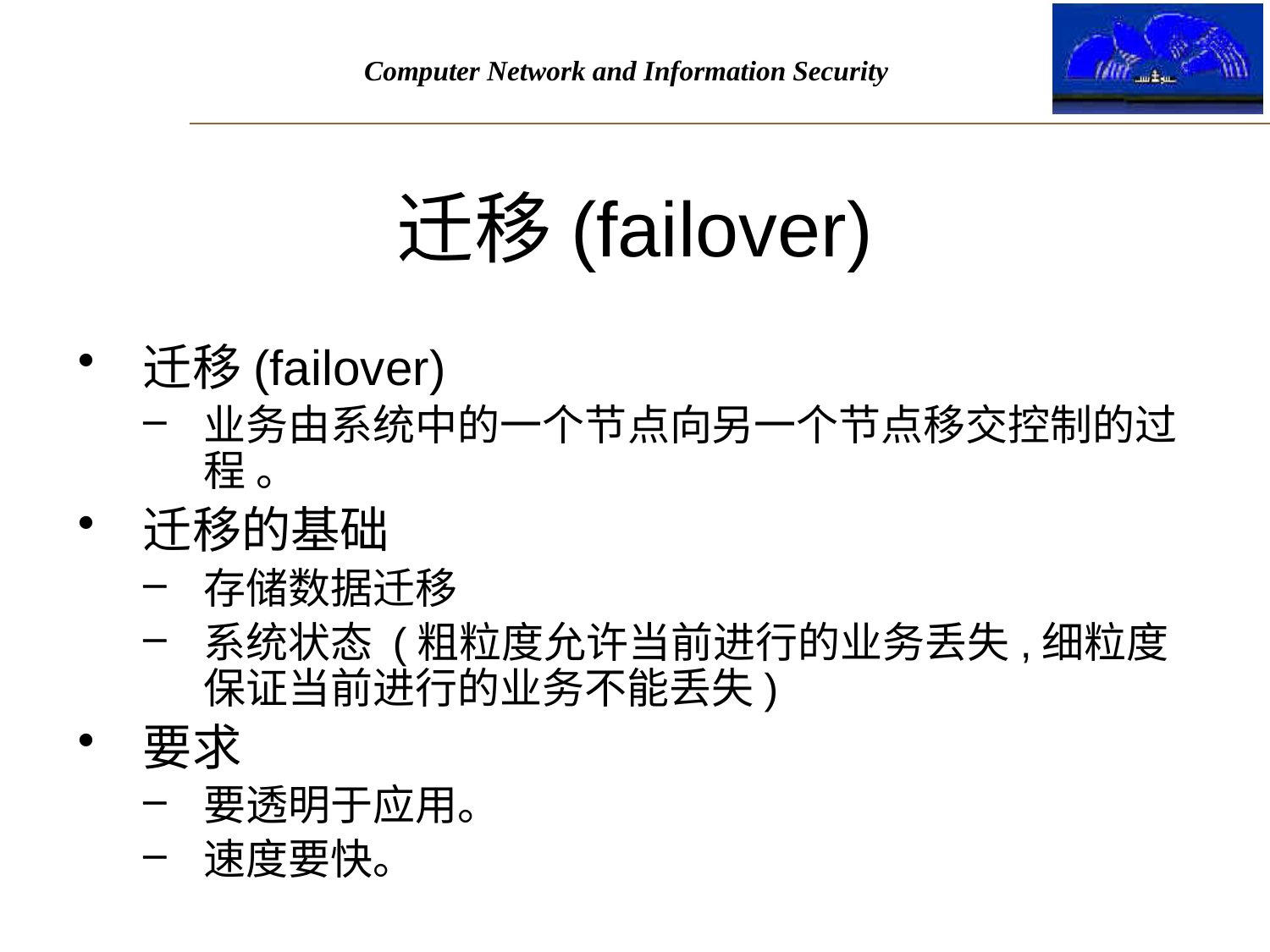

# 迁移(failover)
迁移(failover)
业务由系统中的一个节点向另一个节点移交控制的过程 。
迁移的基础
存储数据迁移
系统状态 (粗粒度允许当前进行的业务丢失,细粒度保证当前进行的业务不能丢失)
要求
要透明于应用。
速度要快。